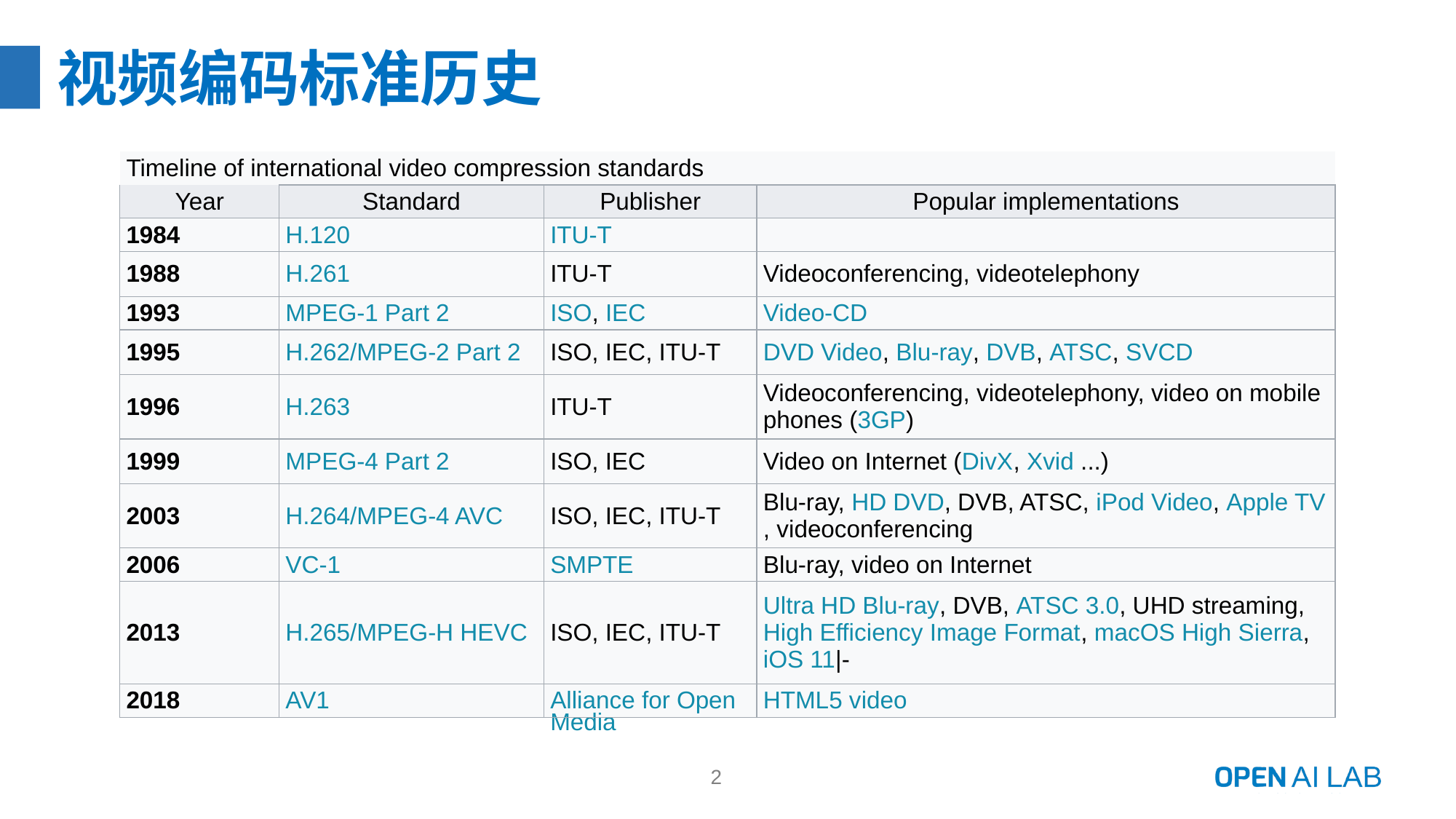

# 视频编码标准历史

| Timeline of international video compression standards |  |  |  |
| --- | --- | --- | --- |
| Year | Standard | Publisher | Popular implementations |
| 1984 | H.120 | ITU-T |  |
| 1988 | H.261 | ITU-T | Videoconferencing, videotelephony |
| 1993 | MPEG-1 Part 2 | ISO, IEC | Video-CD |
| 1995 | H.262/MPEG-2 Part 2 | ISO, IEC, ITU-T | DVD Video, Blu-ray, DVB, ATSC, SVCD |
| 1996 | H.263 | ITU-T | Videoconferencing, videotelephony, video on mobile phones (3GP) |
| 1999 | MPEG-4 Part 2 | ISO, IEC | Video on Internet (DivX, Xvid ...) |
| 2003 | H.264/MPEG-4 AVC | ISO, IEC, ITU-T | Blu-ray, HD DVD, DVB, ATSC, iPod Video, Apple TV, videoconferencing |
| 2006 | VC-1 | SMPTE | Blu-ray, video on Internet |
| 2013 | H.265/MPEG-H HEVC | ISO, IEC, ITU-T | Ultra HD Blu-ray, DVB, ATSC 3.0, UHD streaming, High Efficiency Image Format, macOS High Sierra, iOS 11|- |
| 2018 | AV1 | Alliance for Open Media | HTML5 video |